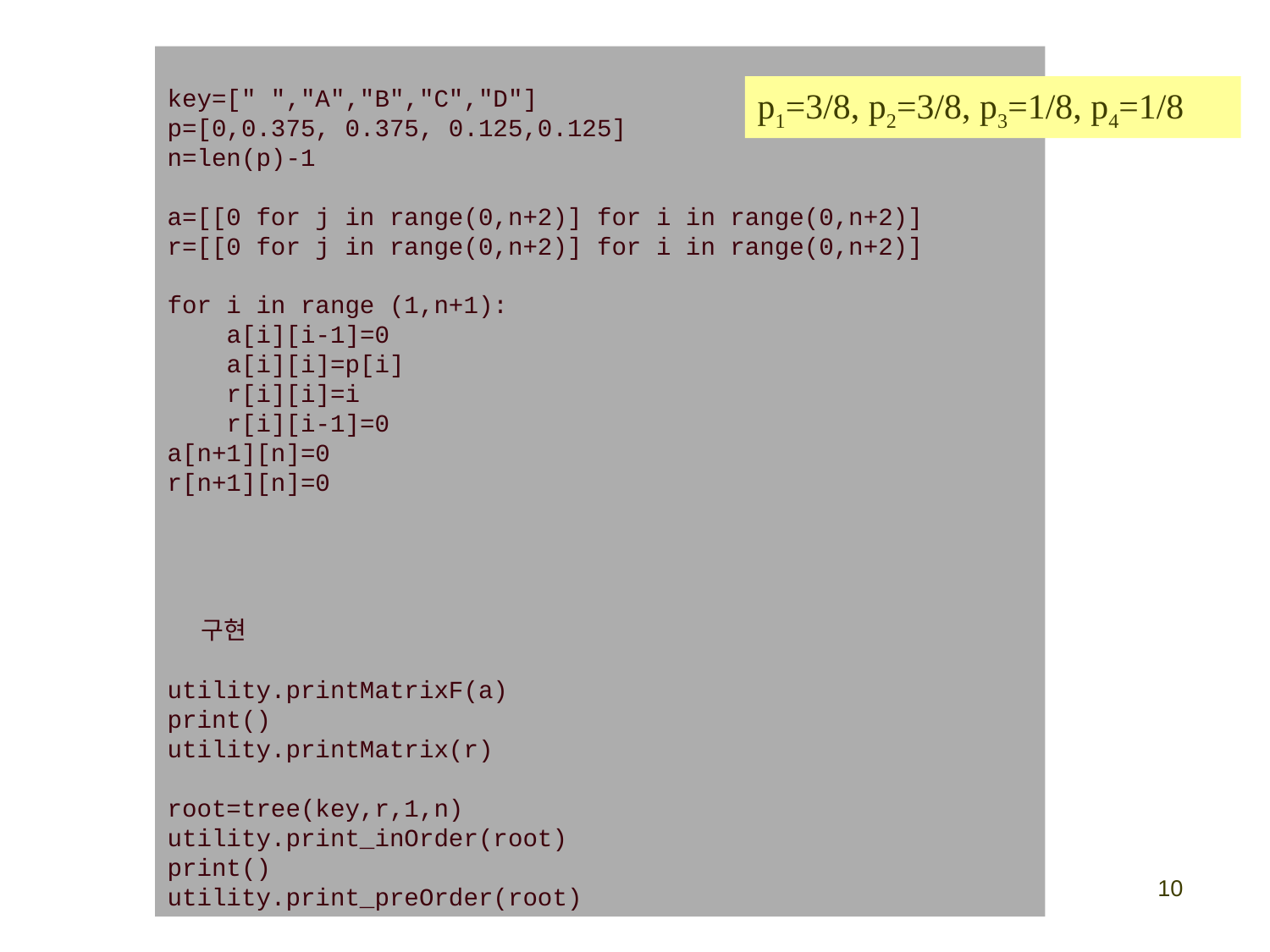

key=[" ","A","B","C","D"]
p=[0,0.375, 0.375, 0.125,0.125]
n=len(p)-1

a=[[0 for j in range(0,n+2)] for i in range(0,n+2)]
r=[[0 for j in range(0,n+2)] for i in range(0,n+2)]

for i in range (1,n+1):
    a[i][i-1]=0
    a[i][i]=p[i]
    r[i][i]=i
    r[i][i-1]=0
a[n+1][n]=0
r[n+1][n]=0

     구현

utility.printMatrixF(a)
print()
utility.printMatrix(r)

root=tree(key,r,1,n)
utility.print_inOrder(root)
print()
utility.print_preOrder(root)
p1=3/8, p2=3/8, p3=1/8, p4=1/8
10